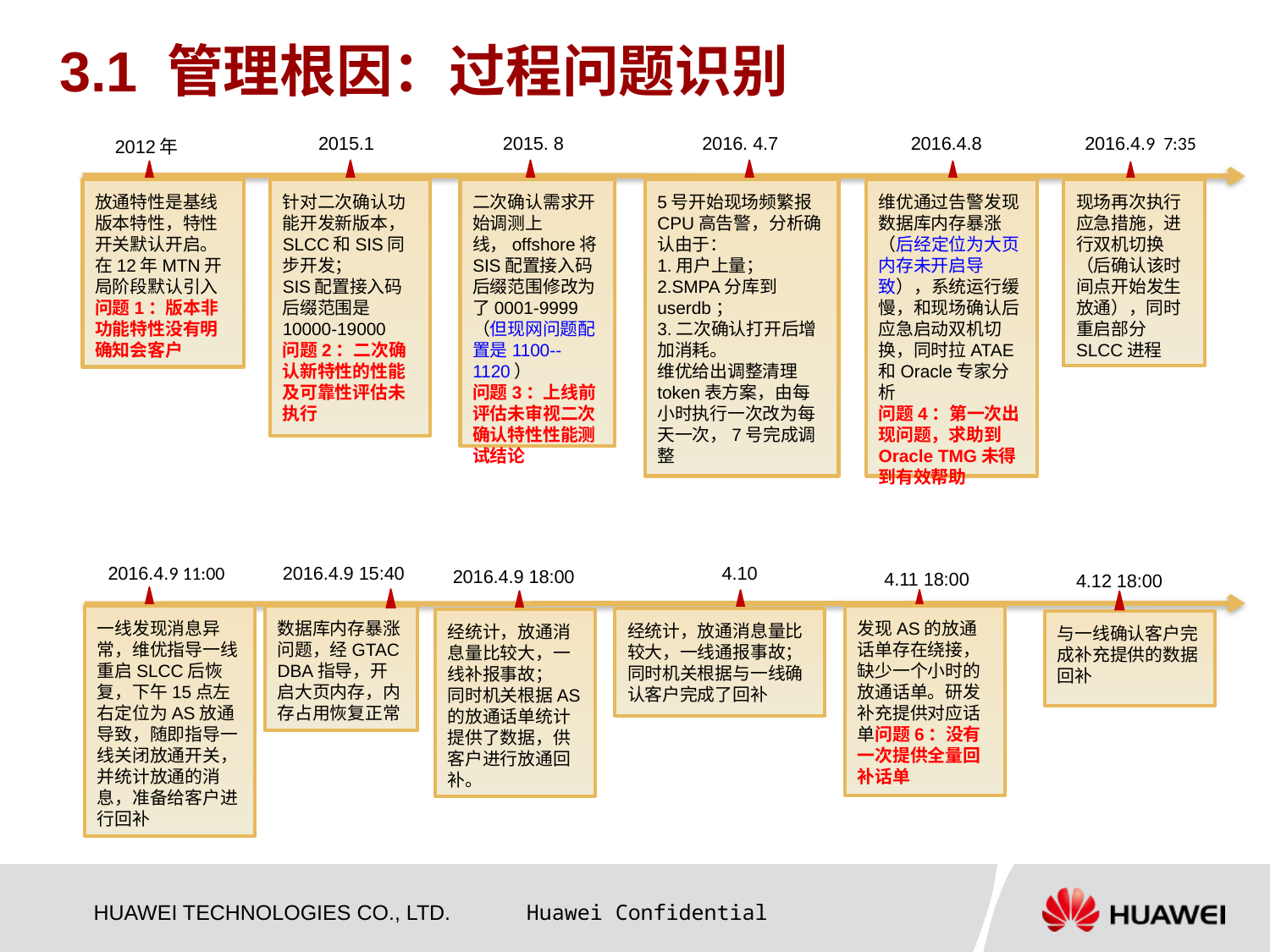

3.1 管理根因：过程问题识别
 2015.1
 2015. 8
 2016. 4.7
 2016.4.8
 2016.4.9  7:35
 2012年

针对二次确认功能开发新版本，SLCC和SIS同步开发；
SIS配置接入码后缀范围是10000-19000
问题2：二次确认新特性的性能及可靠性评估未执行

维优通过告警发现数据库内存暴涨（后经定位为大页内存未开启导致），系统运行缓慢，和现场确认后应急启动双机切换，同时拉ATAE和Oracle专家分析
问题4：第一次出现问题，求助到Oracle TMG未得到有效帮助
放通特性是基线版本特性，特性开关默认开启。在12年MTN开局阶段默认引入
问题1：版本非功能特性没有明确知会客户

二次确认需求开始调测上线，offshore将SIS配置接入码后缀范围修改为了0001-9999（但现网问题配置是1100--1120）
问题3：上线前评估未审视二次确认特性性能测试结论

5号开始现场频繁报CPU高告警，分析确认由于：
1.用户上量；
2.SMPA分库到userdb；
3.二次确认打开后增加消耗。
维优给出调整清理token表方案，由每小时执行一次改为每天一次，7号完成调整
现场再次执行应急措施，进行双机切换（后确认该时间点开始发生放通），同时重启部分SLCC进程

2016.4.9 11:00
 2016.4.9 15:40
 4.10
 2016.4.9 18:00
 4.11 18:00
 4.12 18:00

一线发现消息异常，维优指导一线重启SLCC后恢复，下午15点左右定位为AS放通导致，随即指导一线关闭放通开关，并统计放通的消息，准备给客户进行回补
数据库内存暴涨问题，经GTAC DBA指导，开启大页内存，内存占用恢复正常
发现AS的放通话单存在绕接，缺少一个小时的放通话单。研发补充提供对应话单问题6：没有一次提供全量回补话单
经统计，放通消息量比较大，一线通报事故；
同时机关根据与一线确认客户完成了回补
经统计，放通消息量比较大，一线补报事故；
同时机关根据AS的放通话单统计提供了数据，供客户进行放通回补。

与一线确认客户完成补充提供的数据回补